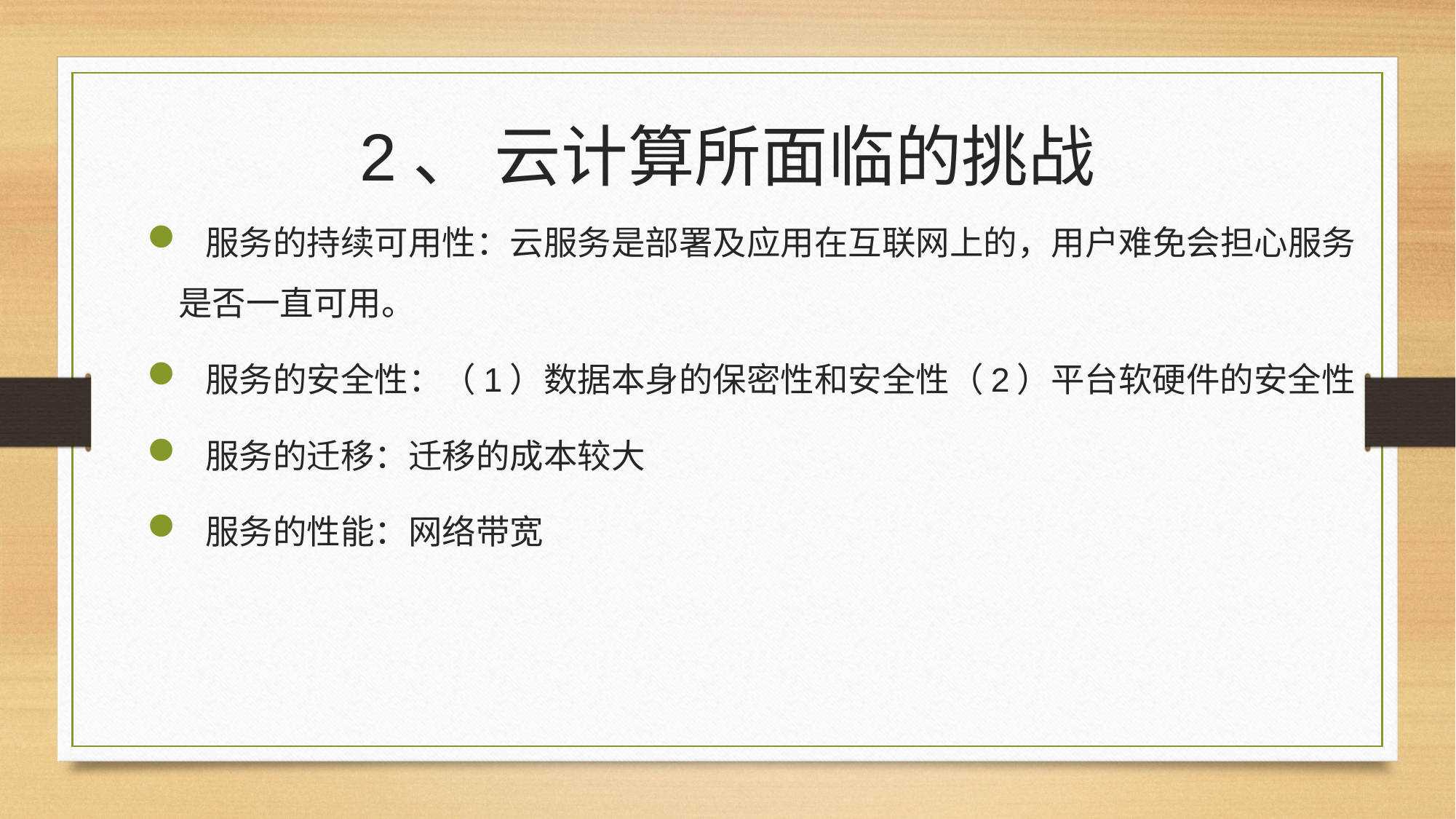

# 2、 云计算所面临的挑战

  服务的持续可用性：云服务是部署及应用在互联网上的，用户难免会担心服务是否一直可用。
  服务的安全性：（1）数据本身的保密性和安全性（2）平台软硬件的安全性
  服务的迁移：迁移的成本较大
  服务的性能：网络带宽